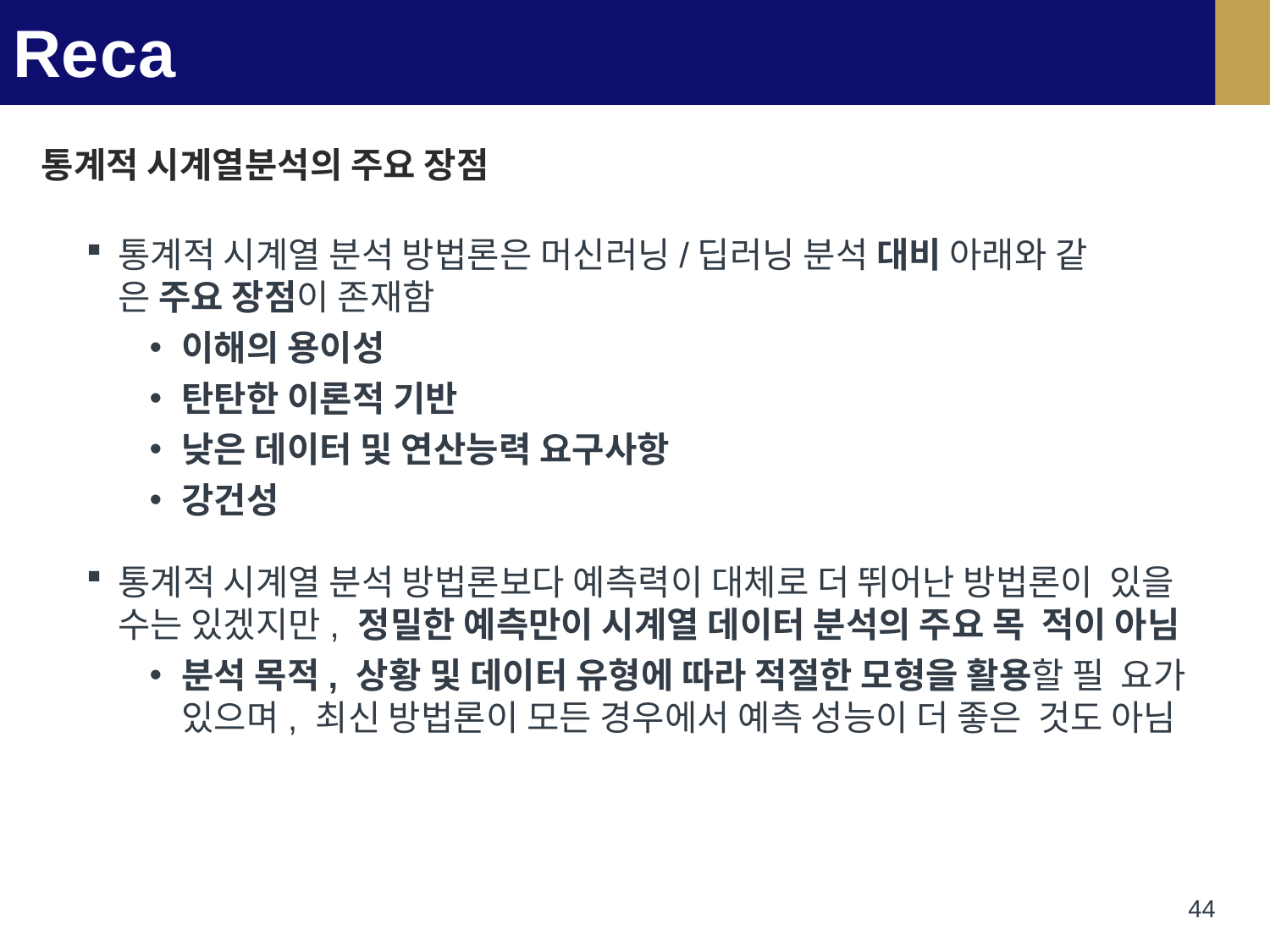

# Recap
통계적 시계열분석의 주요 장점

통계적 시계열 분석 방법론은 머신러닝/딥러닝 분석 대비 아래와 같
은 주요 장점이 존재함
이해의 용이성
탄탄한 이론적 기반
낮은 데이터 및 연산능력 요구사항
강건성

통계적 시계열 분석 방법론보다 예측력이 대체로 더 뛰어난 방법론이  있을 수는 있겠지만, 정밀한 예측만이 시계열 데이터 분석의 주요 목  적이 아님
분석 목적, 상황 및 데이터 유형에 따라 적절한 모형을 활용할 필  요가 있으며, 최신 방법론이 모든 경우에서 예측 성능이 더 좋은  것도 아님
44